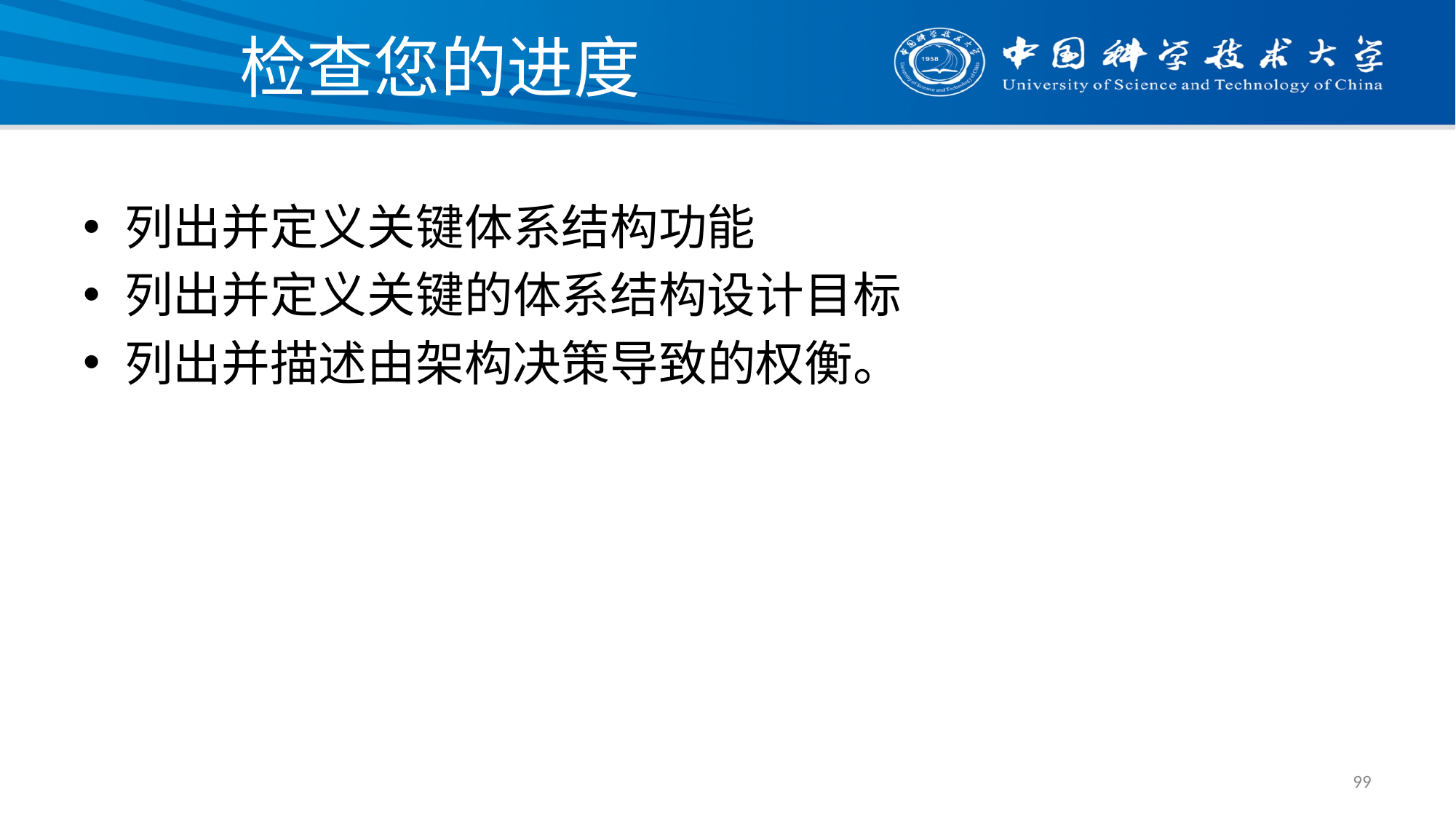

# 检查您的进度
列出并定义关键体系结构功能
列出并定义关键的体系结构设计目标
列出并描述由架构决策导致的权衡。

99